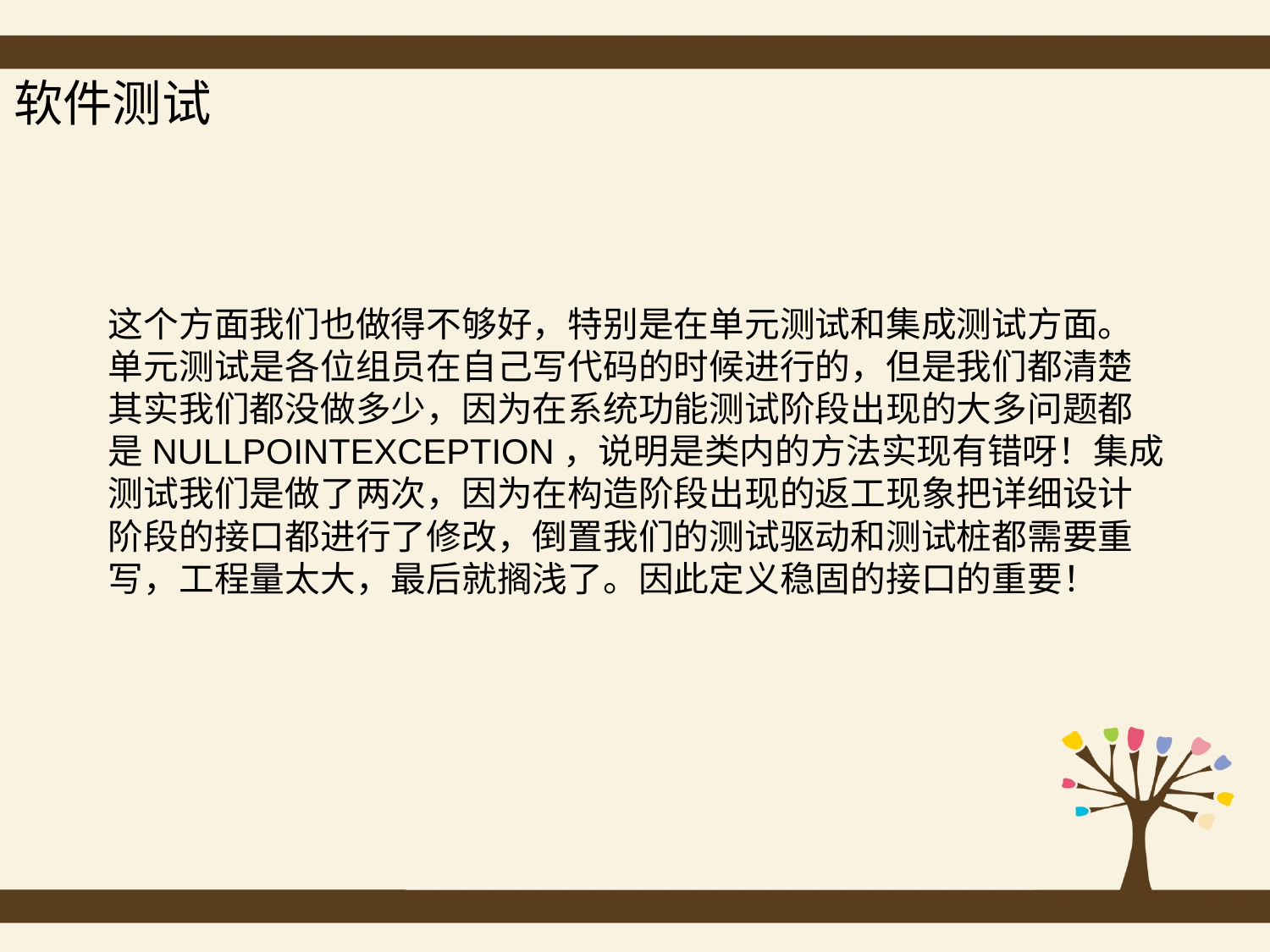

软件测试
这个方面我们也做得不够好，特别是在单元测试和集成测试方面。
单元测试是各位组员在自己写代码的时候进行的，但是我们都清楚
其实我们都没做多少，因为在系统功能测试阶段出现的大多问题都
是NULLPOINTEXCEPTION，说明是类内的方法实现有错呀！集成
测试我们是做了两次，因为在构造阶段出现的返工现象把详细设计
阶段的接口都进行了修改，倒置我们的测试驱动和测试桩都需要重
写，工程量太大，最后就搁浅了。因此定义稳固的接口的重要！